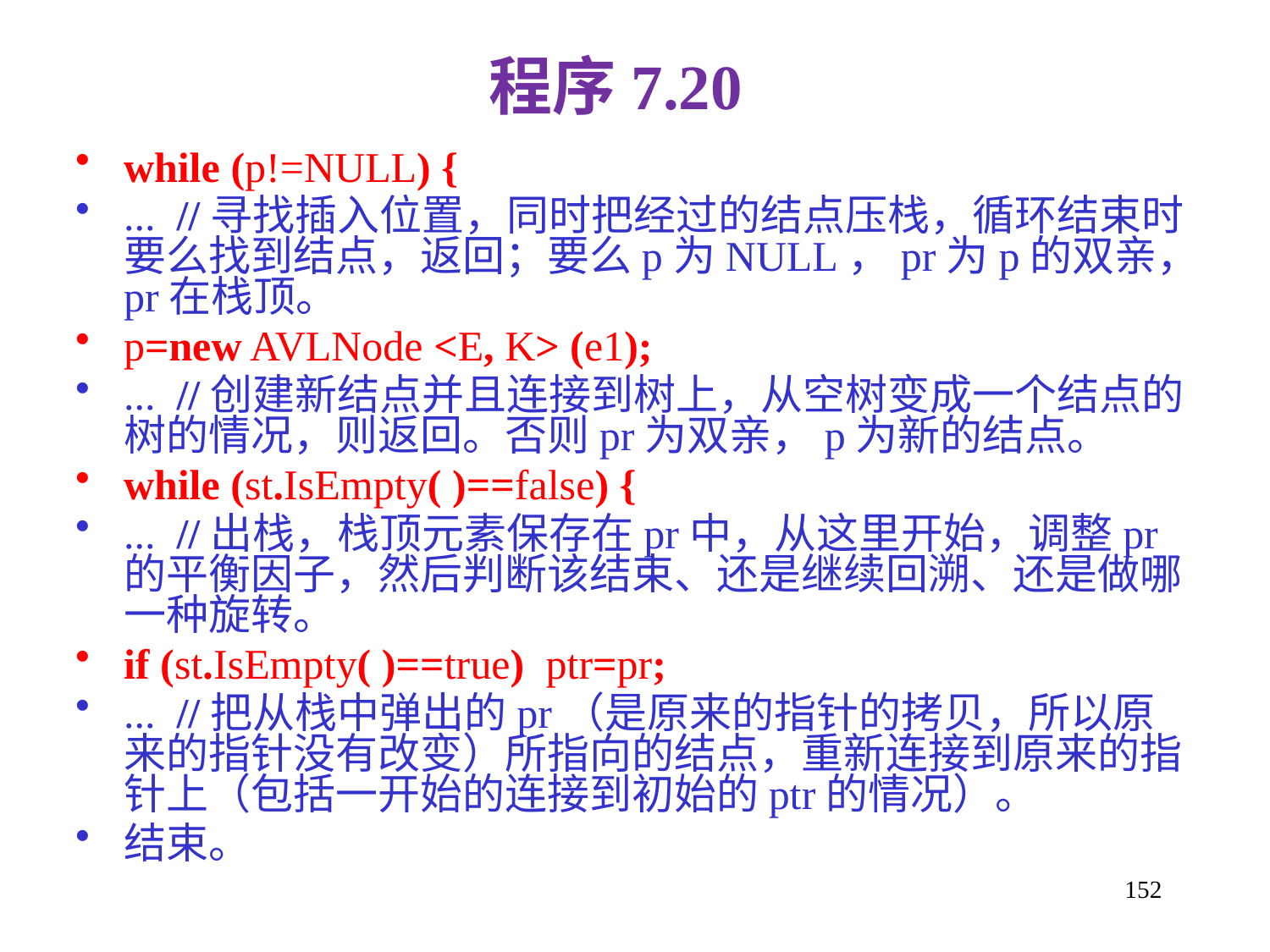

程序7.20
while (p!=NULL) {
...  //寻找插入位置，同时把经过的结点压栈，循环结束时要么找到结点，返回；要么p为NULL，pr为p的双亲，pr在栈顶。
p=new AVLNode <E, K> (e1);
...  //创建新结点并且连接到树上，从空树变成一个结点的树的情况，则返回。否则pr为双亲，p为新的结点。
while (st.IsEmpty( )==false) {
...  //出栈，栈顶元素保存在pr中，从这里开始，调整pr的平衡因子，然后判断该结束、还是继续回溯、还是做哪一种旋转。
if (st.IsEmpty( )==true)  ptr=pr;
...  //把从栈中弹出的pr（是原来的指针的拷贝，所以原来的指针没有改变）所指向的结点，重新连接到原来的指针上（包括一开始的连接到初始的ptr的情况）。
结束。
152